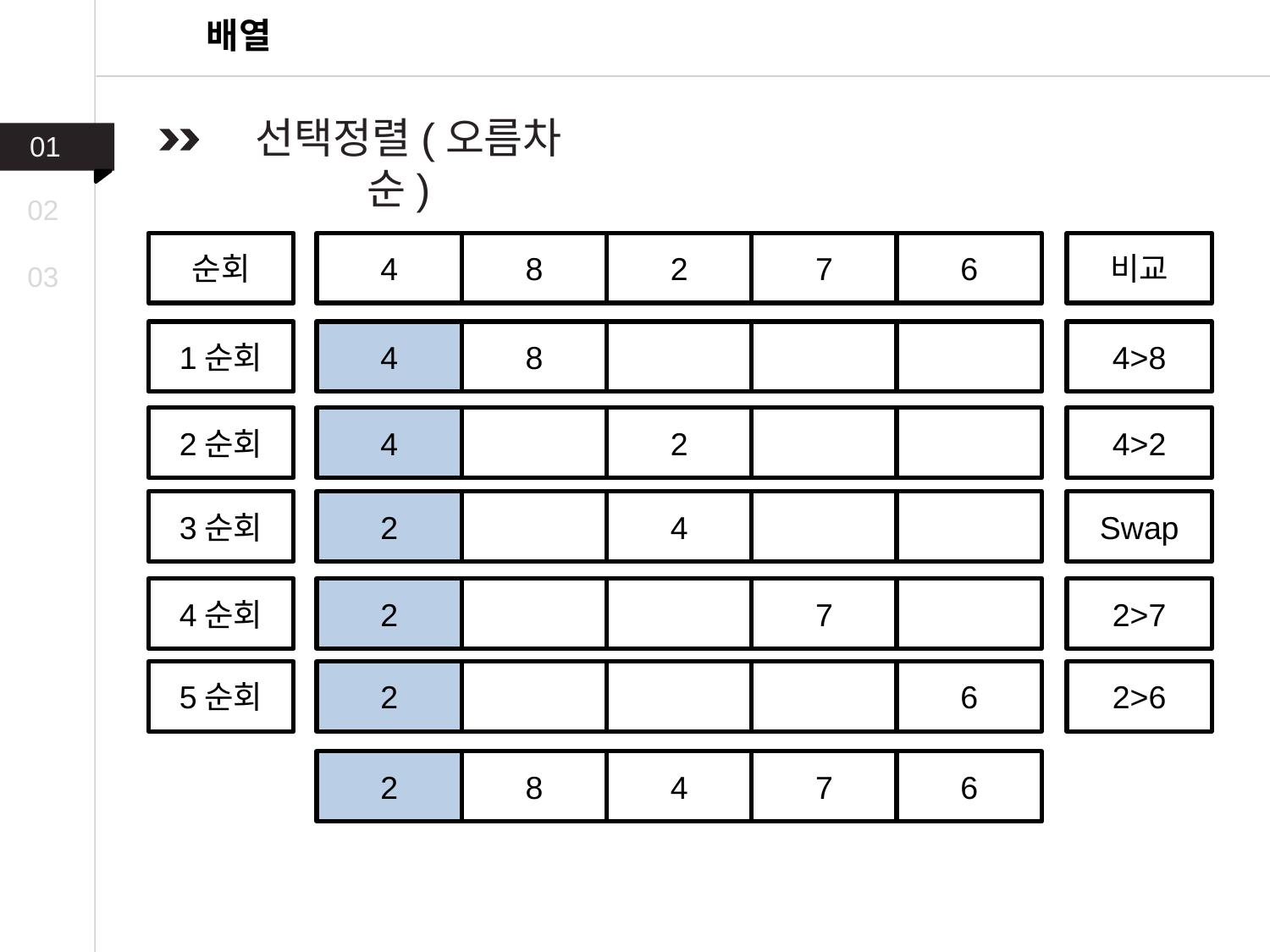

배열
 선택정렬(오름차순)
01

02
순회
4
8
2
7
6
비교
03
1순회
4
8

4>8
2순회
4

2

4>2
3순회
2

4

Swap
4순회
2

7

2>7
5순회
2

6
2>6
2
8
4
7
6